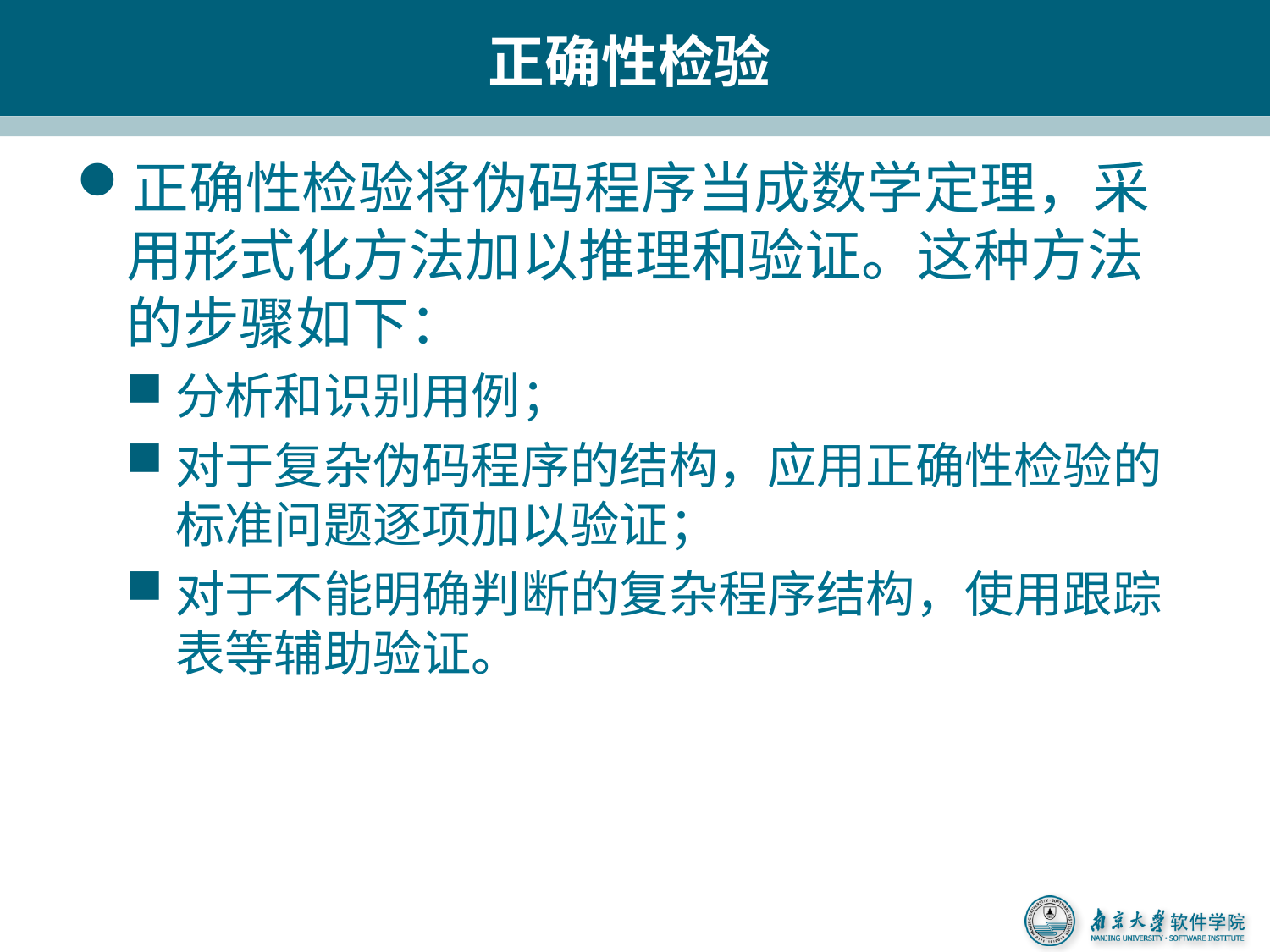

# 正确性检验
正确性检验将伪码程序当成数学定理，采用形式化方法加以推理和验证。这种方法的步骤如下：
分析和识别用例；
对于复杂伪码程序的结构，应用正确性检验的标准问题逐项加以验证；
对于不能明确判断的复杂程序结构，使用跟踪表等辅助验证。